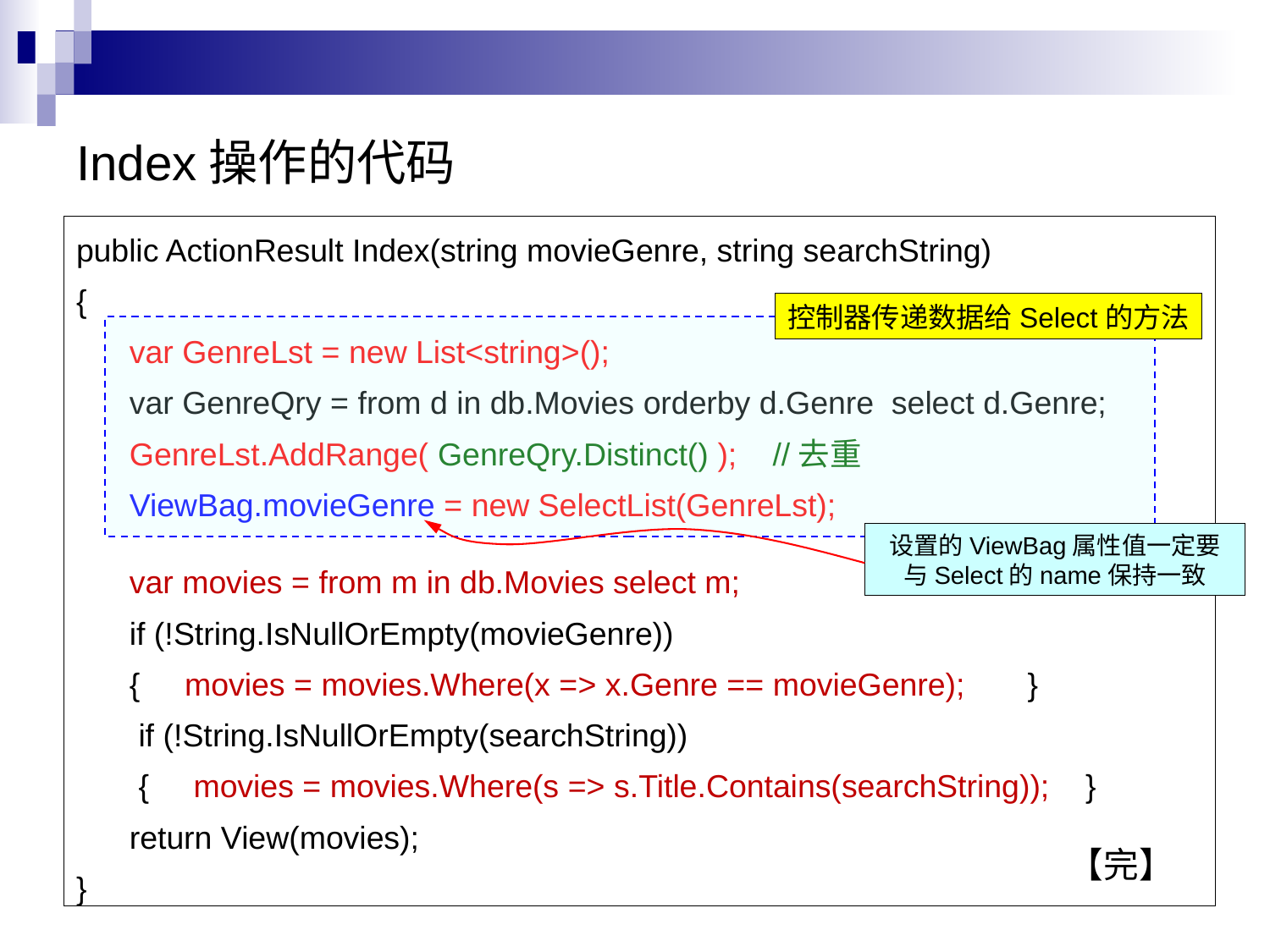

Index操作的代码
public ActionResult Index(string movieGenre, string searchString)
{
      var GenreLst = new List<string>();
      var GenreQry = from d in db.Movies orderby d.Genre  select d.Genre;
      GenreLst.AddRange( GenreQry.Distinct() );    //去重
      ViewBag.movieGenre = new SelectList(GenreLst);
      var movies = from m in db.Movies select m;
      if (!String.IsNullOrEmpty(movieGenre))
      {     movies = movies.Where(x => x.Genre == movieGenre);       }
       if (!String.IsNullOrEmpty(searchString))
       {     movies = movies.Where(s => s.Title.Contains(searchString));    }
      return View(movies);
}
控制器传递数据给Select的方法

设置的ViewBag属性值一定要与Select的name保持一致
【完】